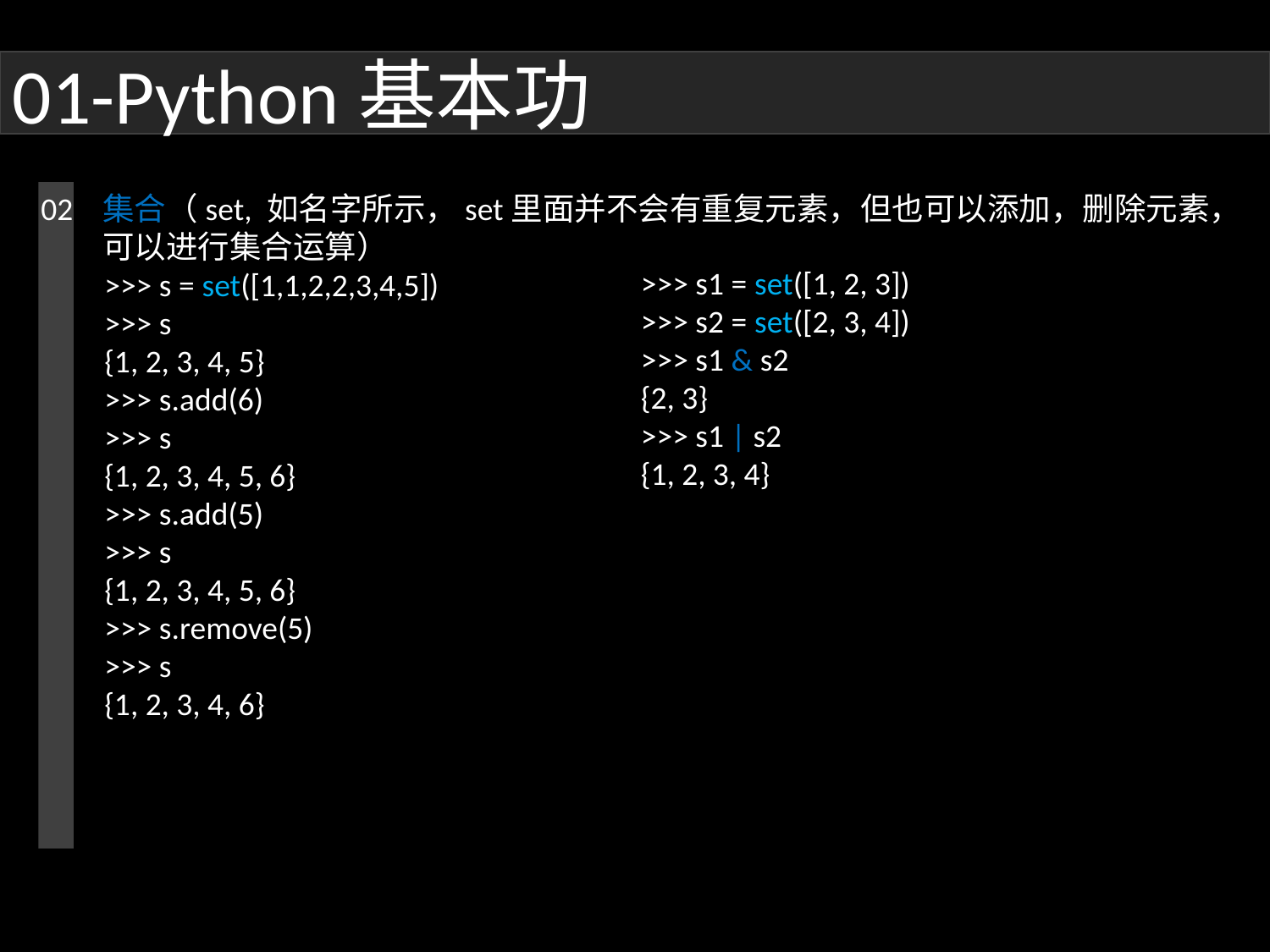

01-Python基本功
02	集合（set, 如名字所示，set里面并不会有重复元素，但也可以添加，删除元素，可以进行集合运算）
>>> s = set([1,1,2,2,3,4,5])
>>> s
{1, 2, 3, 4, 5}
>>> s.add(6)
>>> s
{1, 2, 3, 4, 5, 6}
>>> s.add(5)
>>> s
{1, 2, 3, 4, 5, 6}
>>> s.remove(5)
>>> s
{1, 2, 3, 4, 6}

>>> s1 = set([1, 2, 3])
>>> s2 = set([2, 3, 4])
>>> s1 & s2
{2, 3}
>>> s1 | s2
{1, 2, 3, 4}